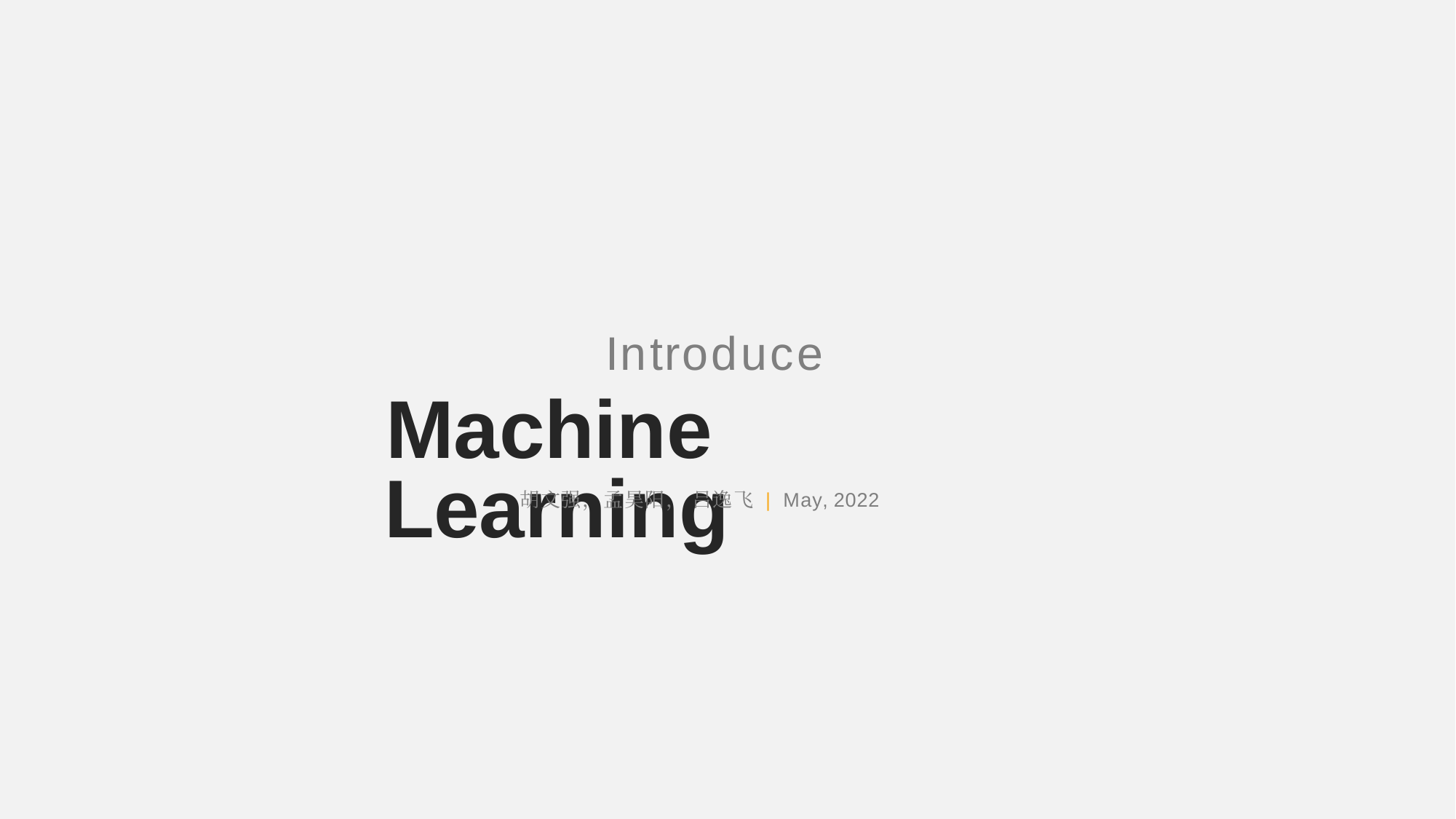

Introduce

Machine Learning

胡文强，孟昊阳， 吕逸飞 |  May, 2022